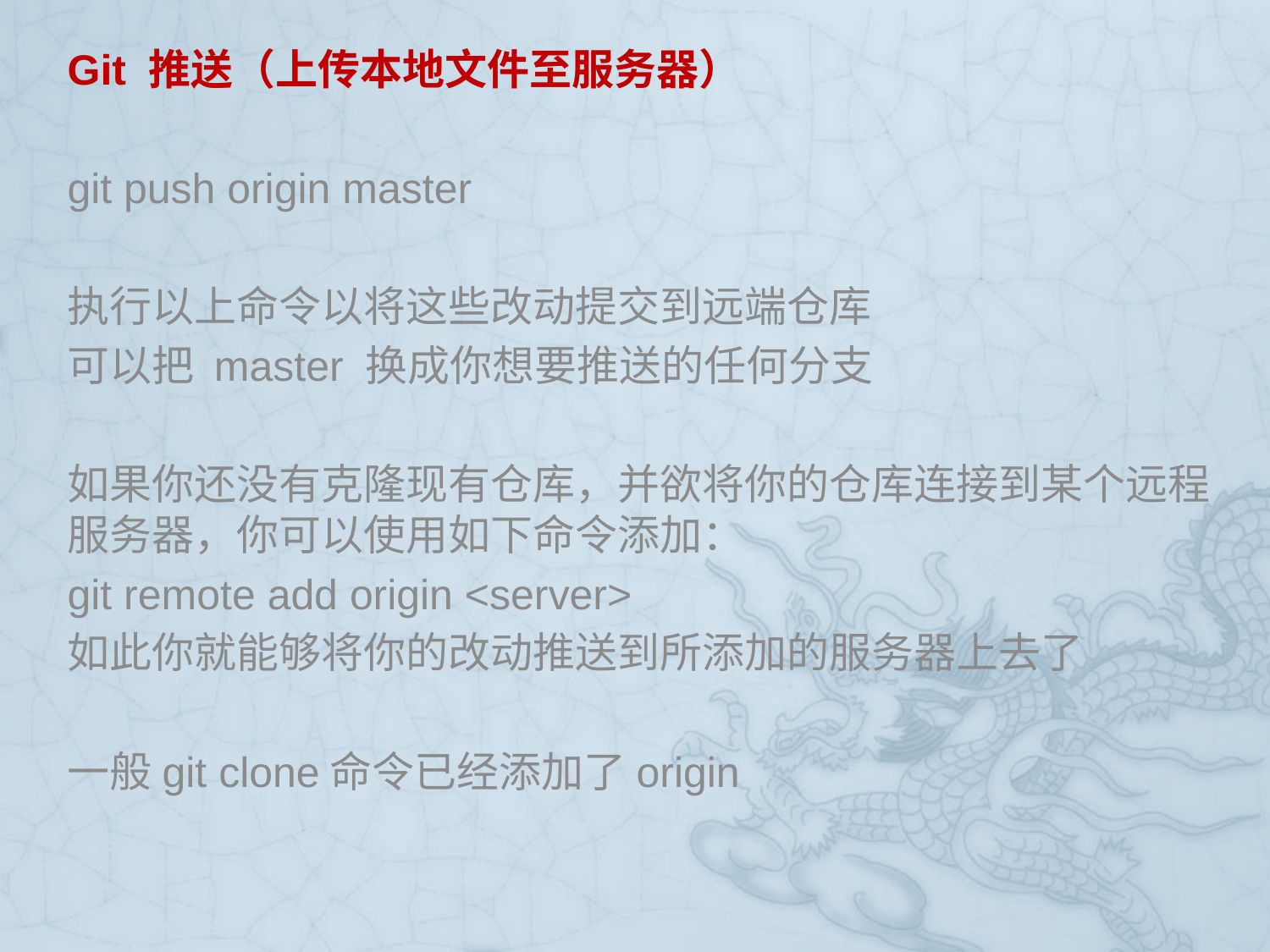

Git 推送（上传本地文件至服务器）

git push origin master

执行以上命令以将这些改动提交到远端仓库
可以把 master 换成你想要推送的任何分支

如果你还没有克隆现有仓库，并欲将你的仓库连接到某个远程服务器，你可以使用如下命令添加：
git remote add origin <server>
如此你就能够将你的改动推送到所添加的服务器上去了

一般git clone命令已经添加了origin